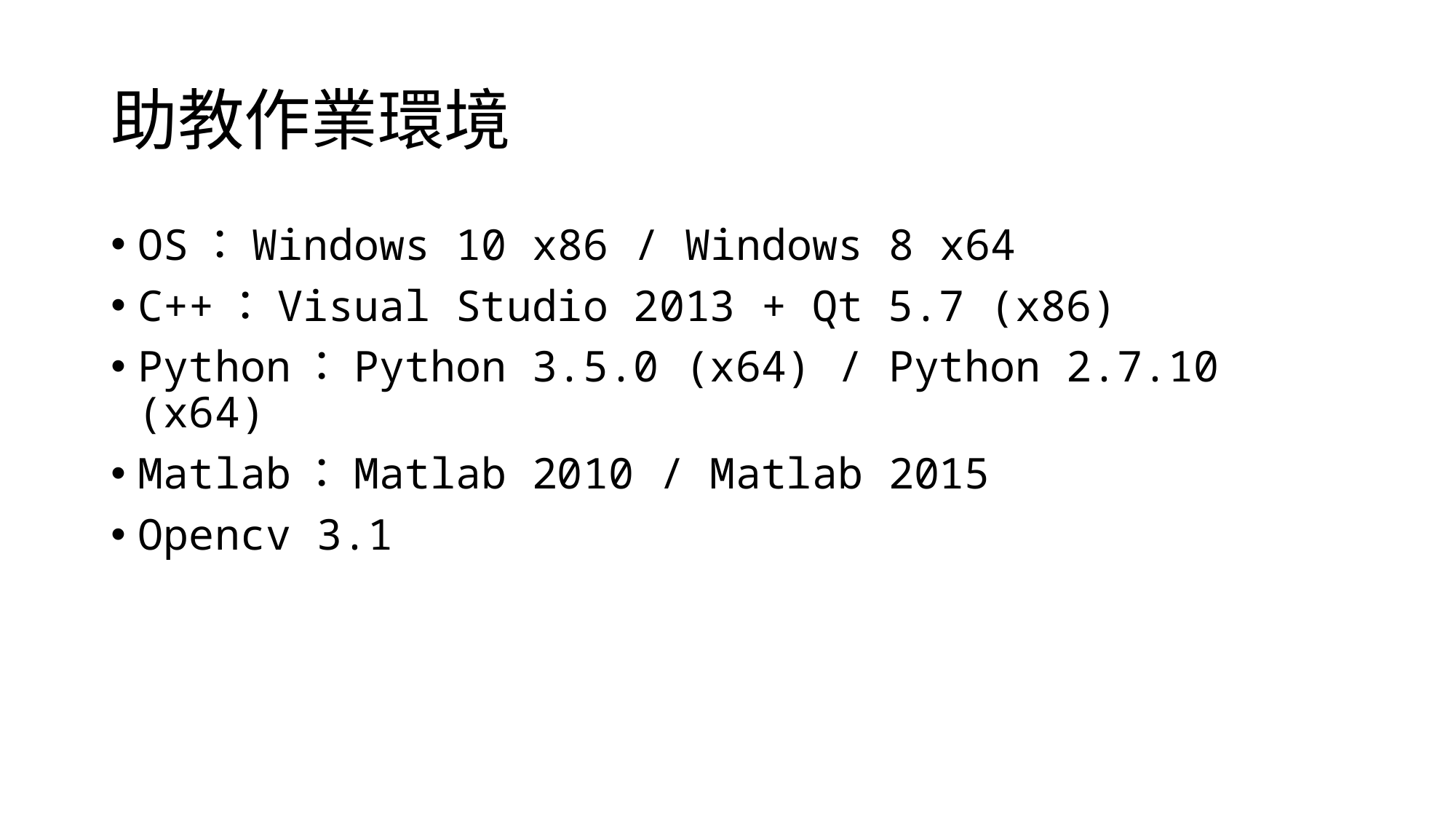

# 助教作業環境
OS：Windows 10 x86 / Windows 8 x64
C++：Visual Studio 2013 + Qt 5.7 (x86)
Python：Python 3.5.0 (x64) / Python 2.7.10 (x64)
Matlab：Matlab 2010 / Matlab 2015
Opencv 3.1